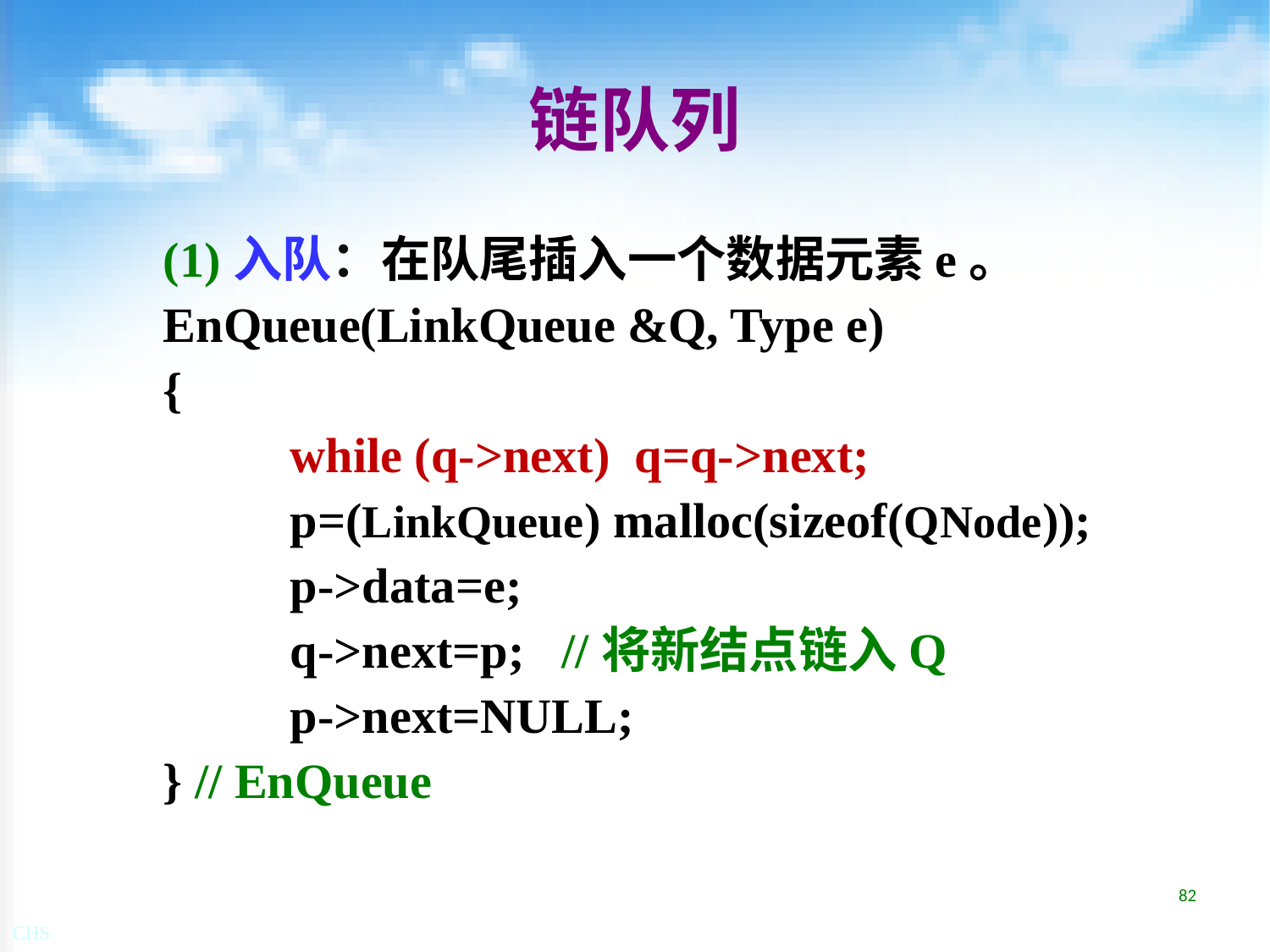

# 链队列
(1)入队：在队尾插入一个数据元素e。
EnQueue(LinkQueue &Q, Type e)
{
	while (q->next)  q=q->next;
	p=(LinkQueue) malloc(sizeof(QNode));
	p->data=e;
	q->next=p;   //将新结点链入Q
	p->next=NULL;
} // EnQueue
82